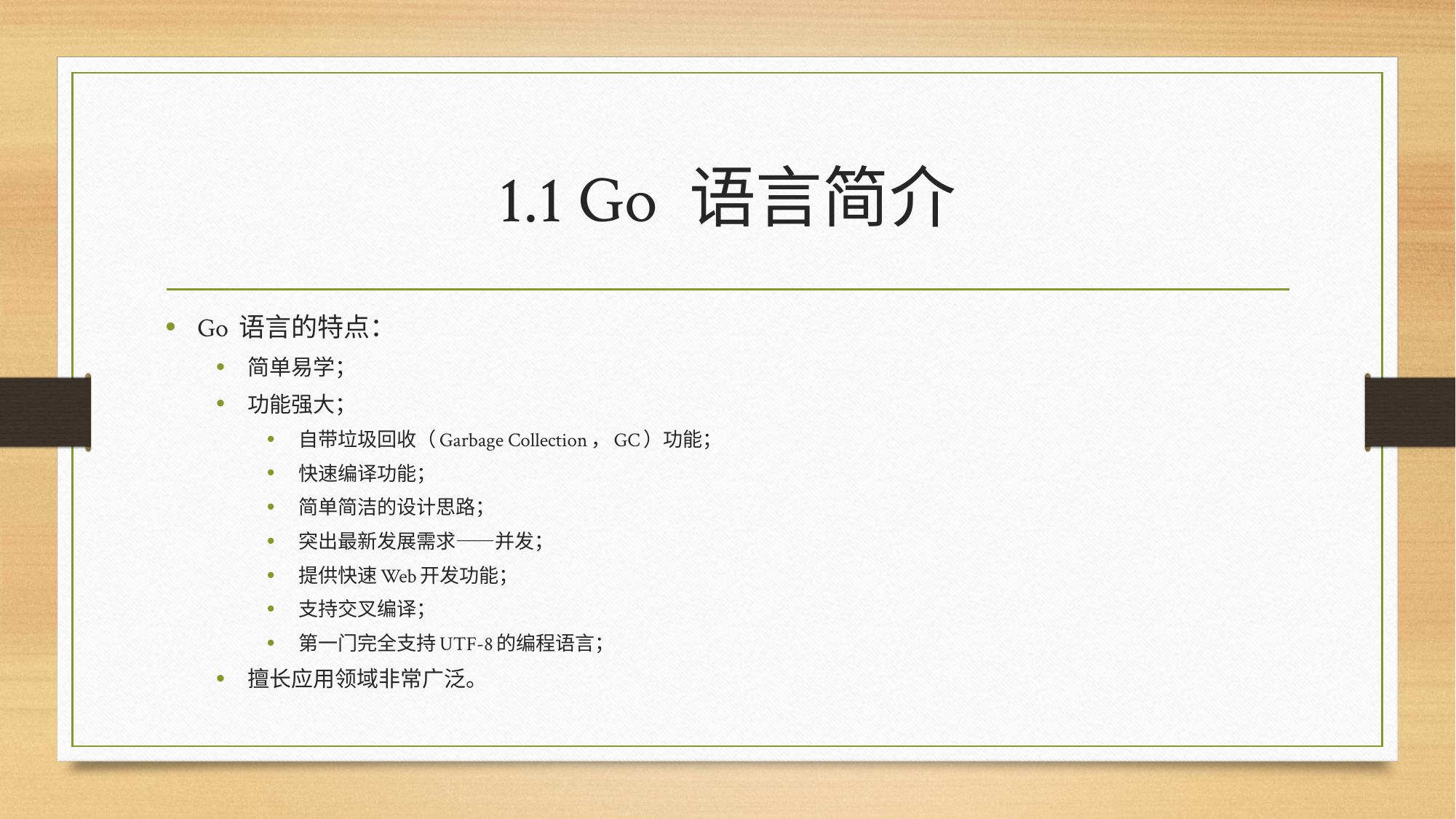

# 1.1 Go 语言简介
Go 语言的特点：
简单易学；
功能强大；
自带垃圾回收（Garbage Collection，GC）功能；
快速编译功能；
简单简洁的设计思路；
突出最新发展需求——并发；
提供快速Web开发功能；
支持交叉编译；
第一门完全支持UTF-8的编程语言；
擅长应用领域非常广泛。